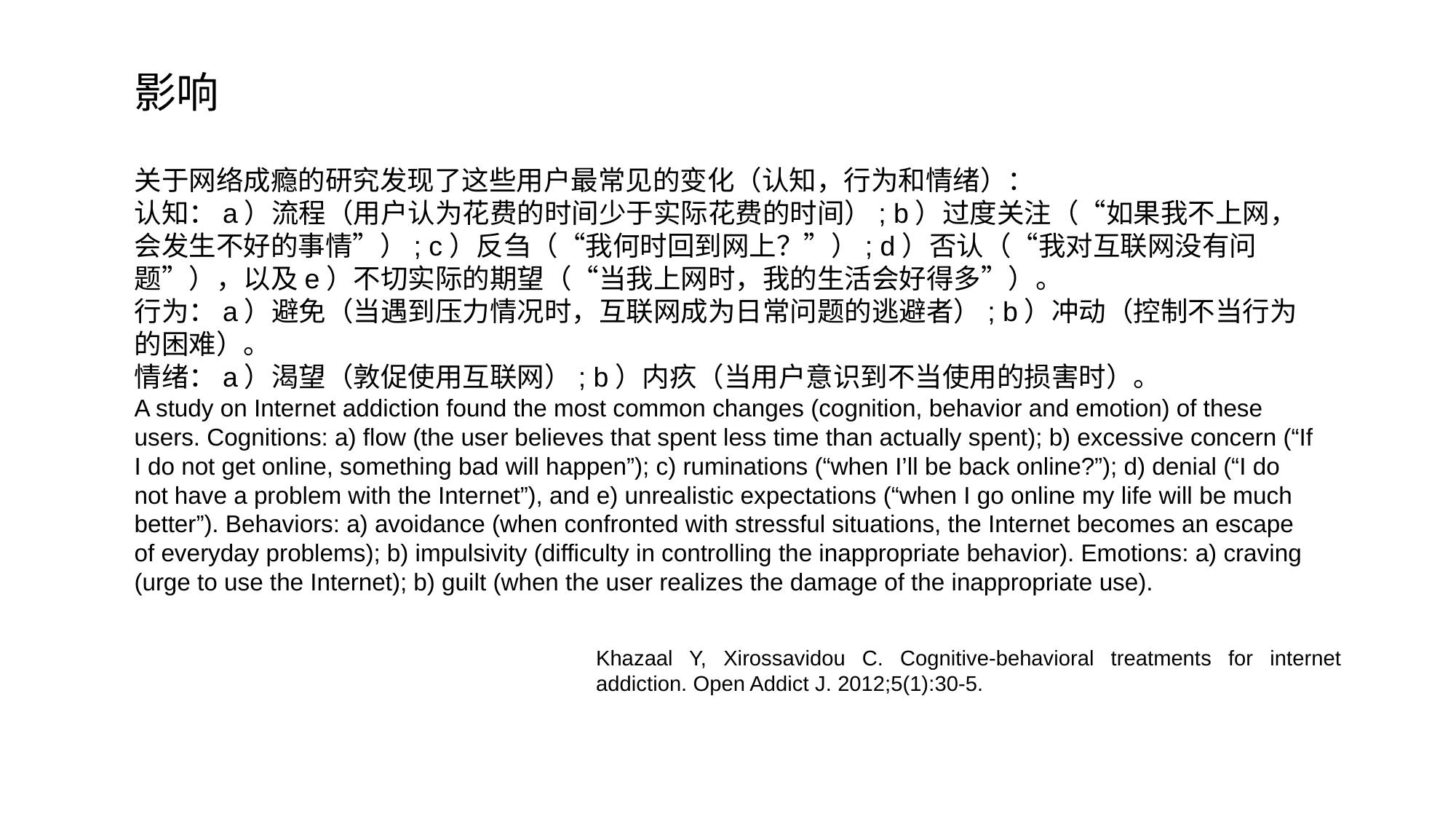

影响
关于网络成瘾的研究发现了这些用户最常见的变化（认知，行为和情绪）：
认知：a）流程（用户认为花费的时间少于实际花费的时间）; b）过度关注（“如果我不上网，会发生不好的事情”）; c）反刍（“我何时回到网上？”）; d）否认（“我对互联网没有问题”），以及e）不切实际的期望（“当我上网时，我的生活会好得多”）。
行为：a）避免（当遇到压力情况时，互联网成为日常问题的逃避者）; b）冲动（控制不当行为的困难）。
情绪：a）渴望（敦促使用互联网）; b）内疚（当用户意识到不当使用的损害时）。
A study on Internet addiction found the most common changes (cognition, behavior and emotion) of these users. Cognitions: a) flow (the user believes that spent less time than actually spent); b) excessive concern (“If I do not get online, something bad will happen”); c) ruminations (“when I’ll be back online?”); d) denial (“I do not have a problem with the Internet”), and e) unrealistic expectations (“when I go online my life will be much better”). Behaviors: a) avoidance (when confronted with stressful situations, the Internet becomes an escape of everyday problems); b) impulsivity (difficulty in controlling the inappropriate behavior). Emotions: a) craving (urge to use the Internet); b) guilt (when the user realizes the damage of the inappropriate use).

Khazaal Y, Xirossavidou C. Cognitive-behavioral treatments for internet addiction. Open Addict J. 2012;5(1):30-5.